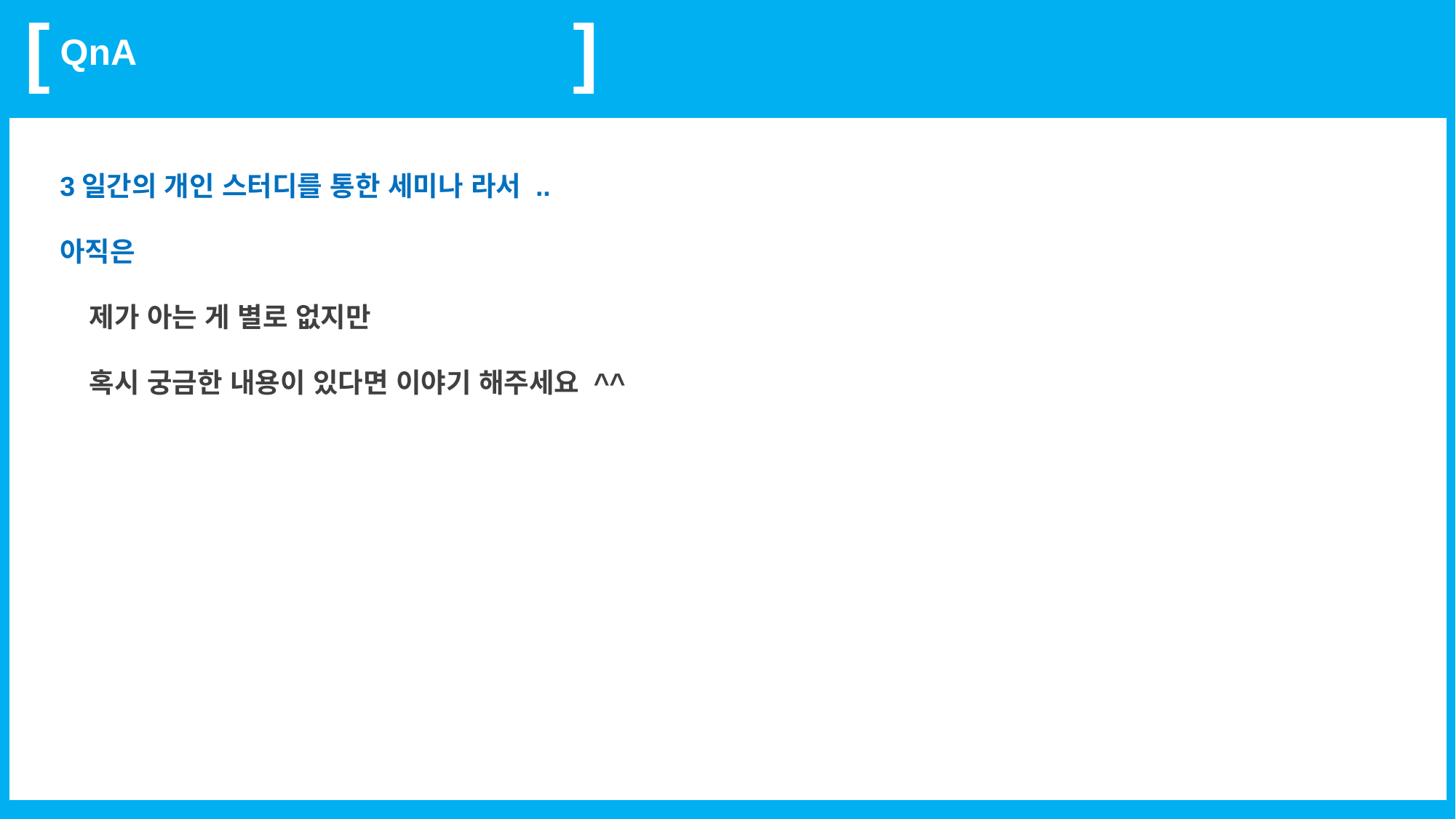

[
# QnA
]

3일간의 개인 스터디를 통한 세미나 라서 ..

아직은

   제가 아는 게 별로 없지만

   혹시 궁금한 내용이 있다면 이야기 해주세요 ^^